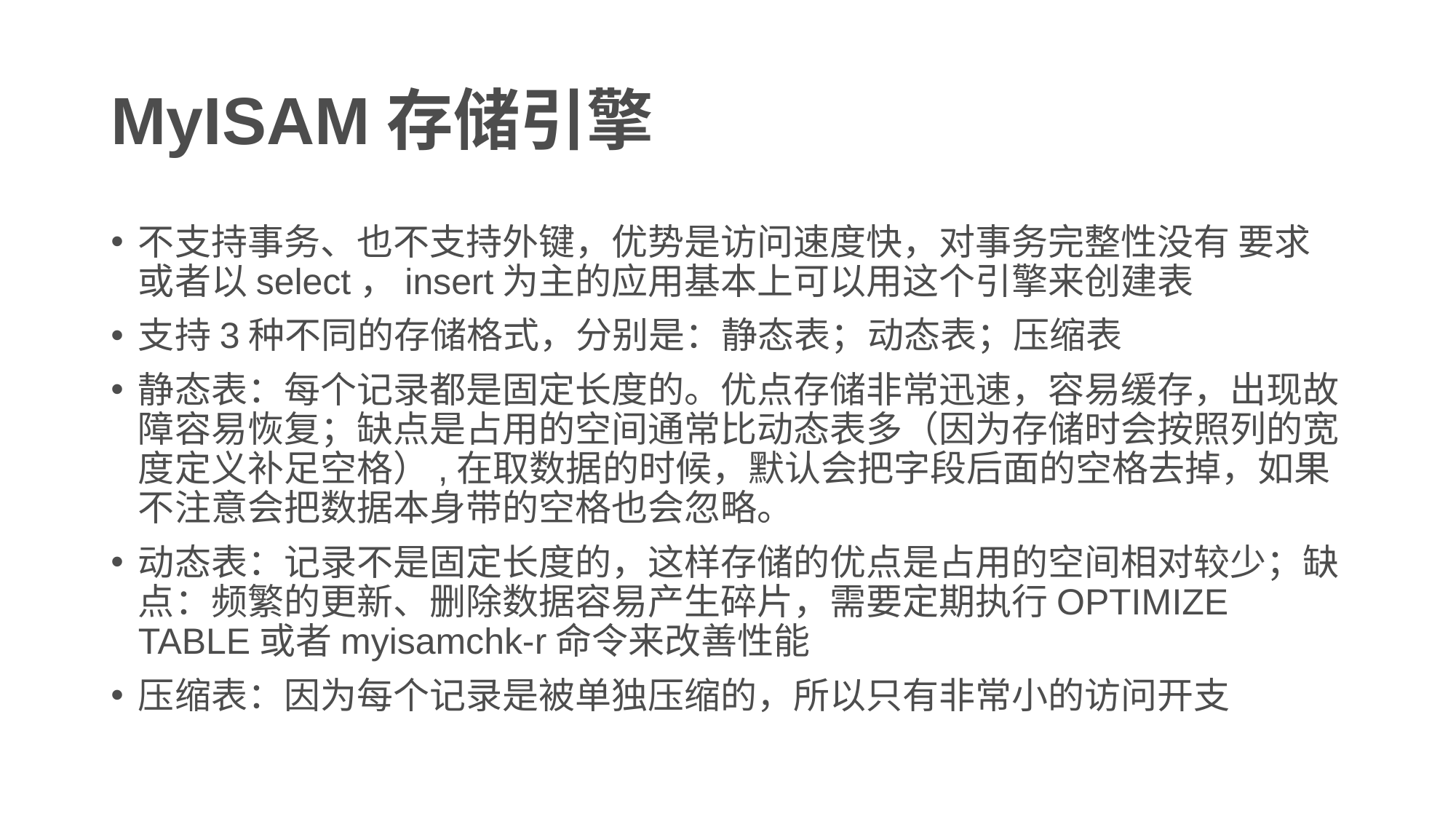

# MyISAM存储引擎
不支持事务、也不支持外键，优势是访问速度快，对事务完整性没有 要求或者以select，insert为主的应用基本上可以用这个引擎来创建表
支持3种不同的存储格式，分别是：静态表；动态表；压缩表
静态表：每个记录都是固定长度的。优点存储非常迅速，容易缓存，出现故障容易恢复；缺点是占用的空间通常比动态表多（因为存储时会按照列的宽度定义补足空格）,在取数据的时候，默认会把字段后面的空格去掉，如果不注意会把数据本身带的空格也会忽略。
动态表：记录不是固定长度的，这样存储的优点是占用的空间相对较少；缺点：频繁的更新、删除数据容易产生碎片，需要定期执行OPTIMIZE TABLE或者myisamchk-r命令来改善性能
压缩表：因为每个记录是被单独压缩的，所以只有非常小的访问开支